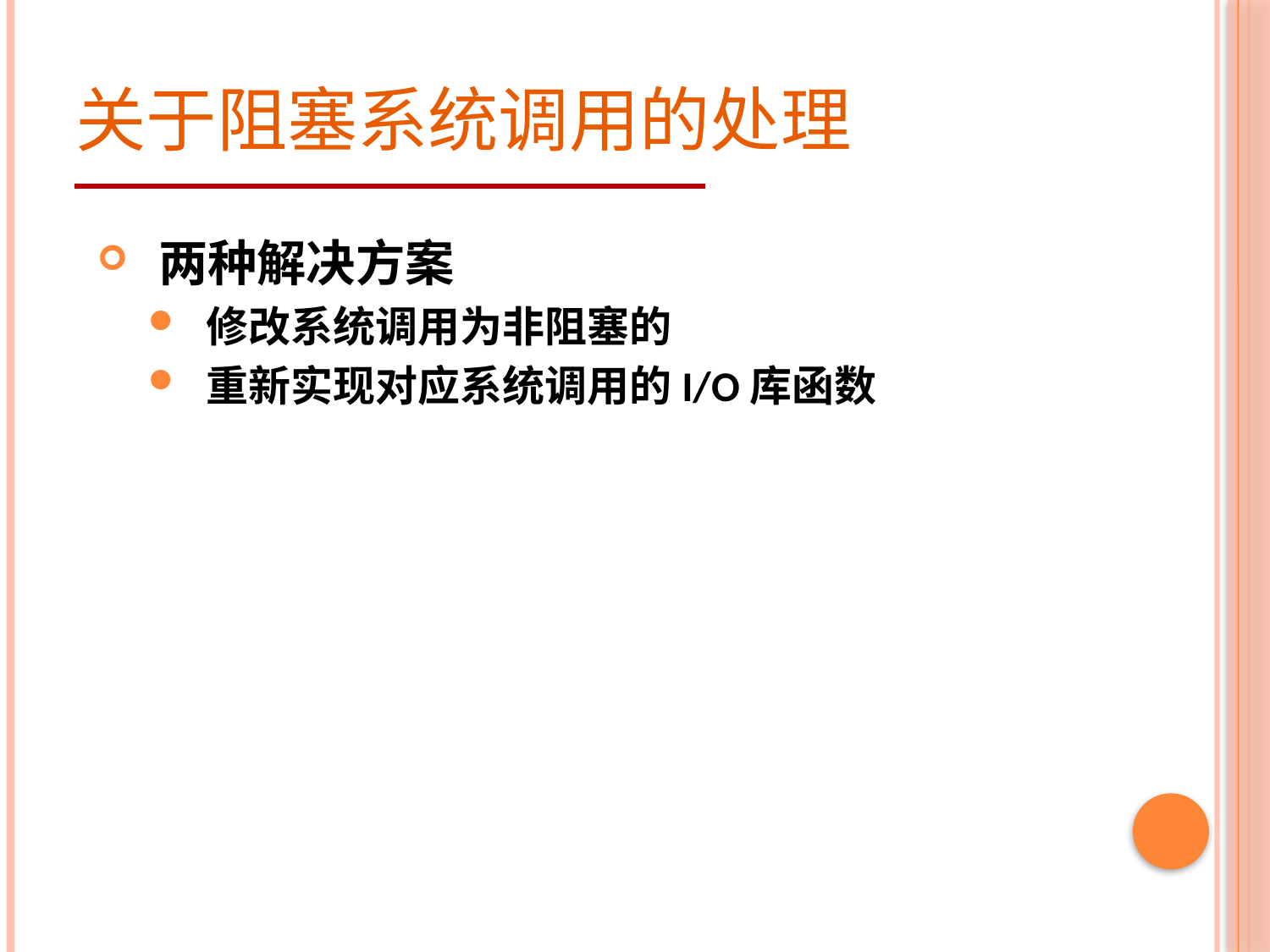

# 关于阻塞系统调用的处理
 两种解决方案
 修改系统调用为非阻塞的
 重新实现对应系统调用的I/O库函数